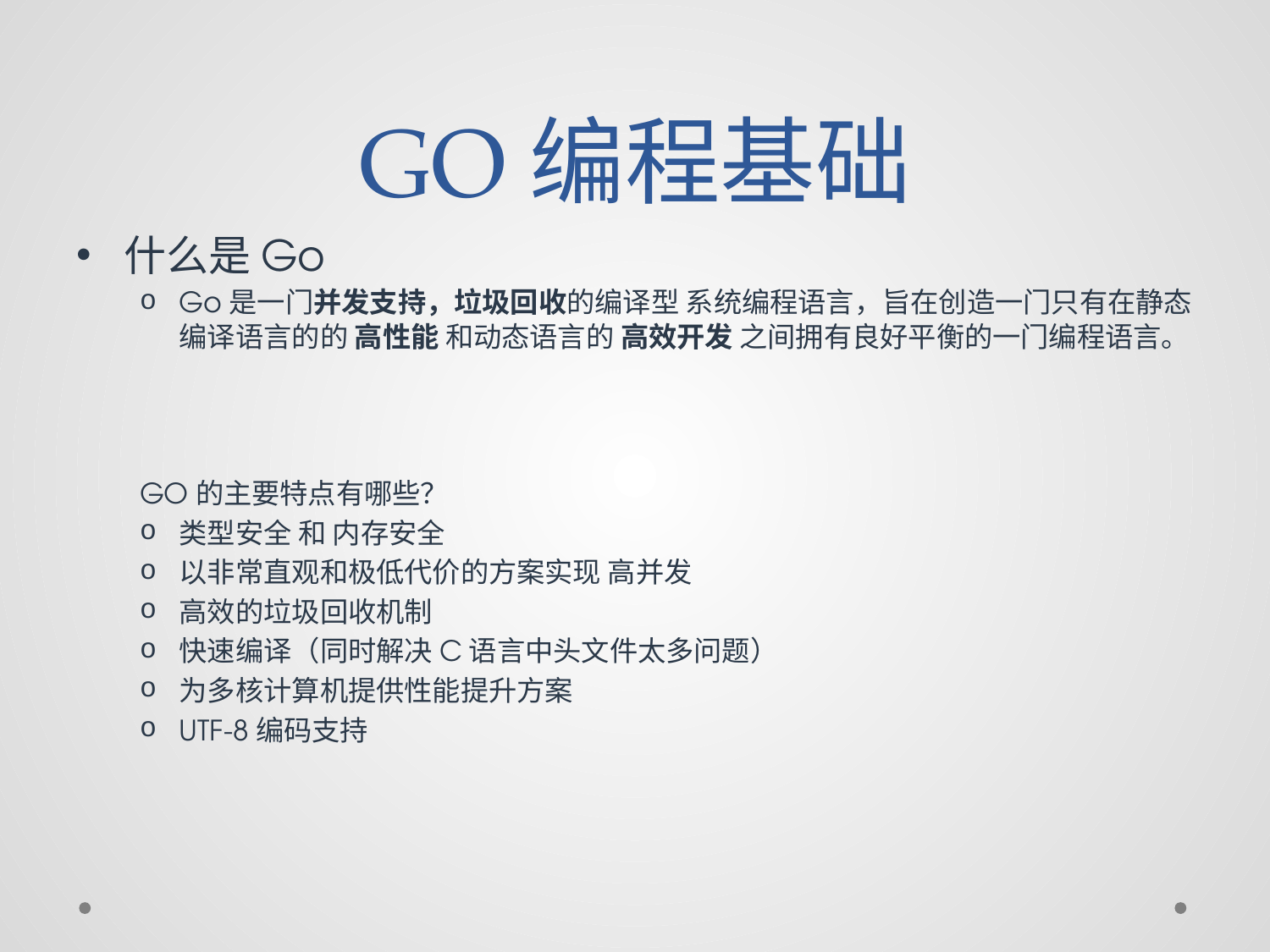

# GO编程基础
什么是Go
Go是一门并发支持，垃圾回收的编译型 系统编程语言，旨在创造一门只有在静态编译语言的的 高性能 和动态语言的 高效开发 之间拥有良好平衡的一门编程语言。

GO的主要特点有哪些？
类型安全 和 内存安全
以非常直观和极低代价的方案实现 高并发
高效的垃圾回收机制
快速编译（同时解决C语言中头文件太多问题）
为多核计算机提供性能提升方案
UTF-8编码支持